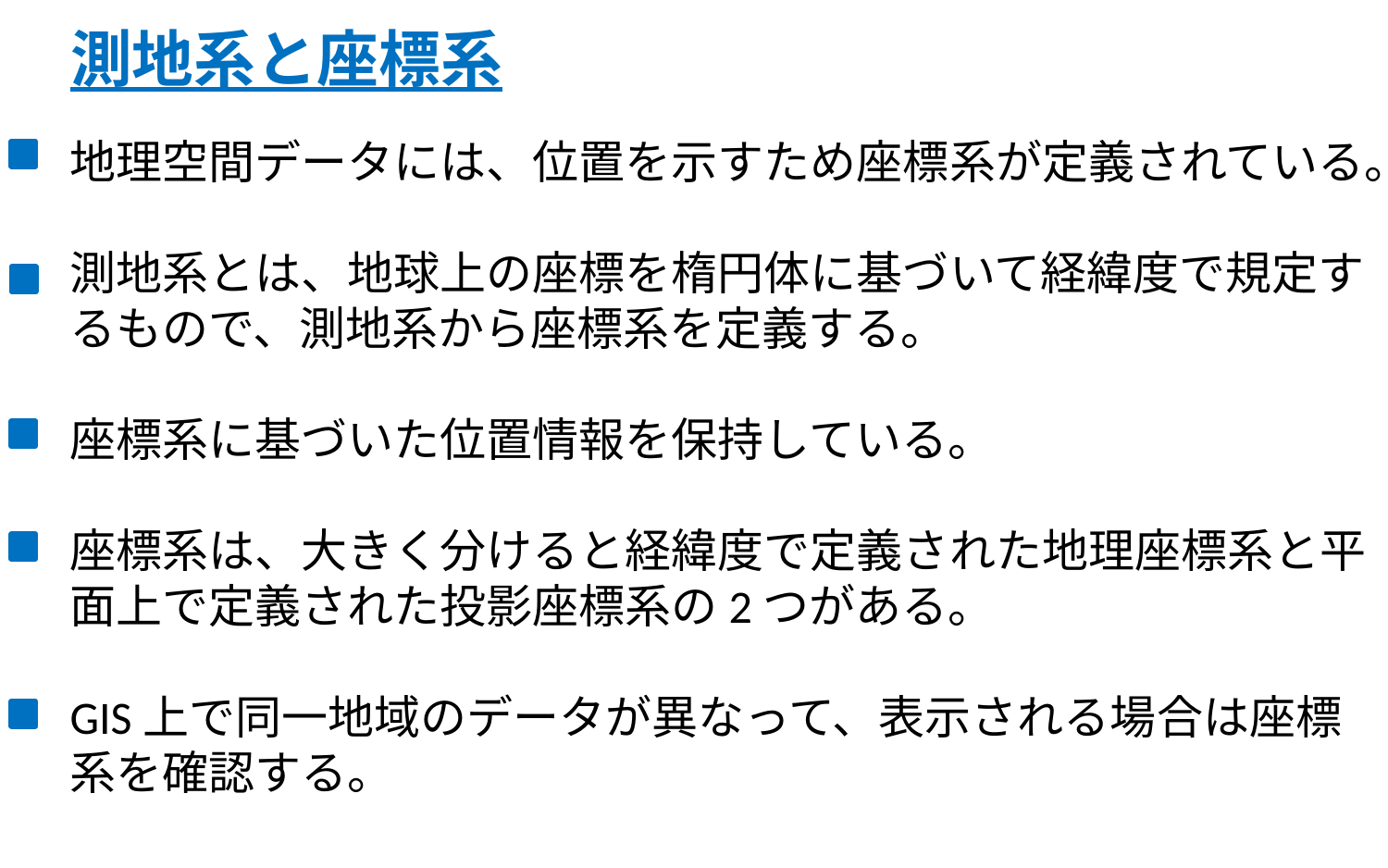

# 測地系と座標系
地理空間データには、位置を示すため座標系が定義されている。

測地系とは、地球上の座標を楕円体に基づいて経緯度で規定するもので、測地系から座標系を定義する。

座標系に基づいた位置情報を保持している。

座標系は、大きく分けると経緯度で定義された地理座標系と平面上で定義された投影座標系の2つがある。

GIS上で同一地域のデータが異なって、表示される場合は座標系を確認する。